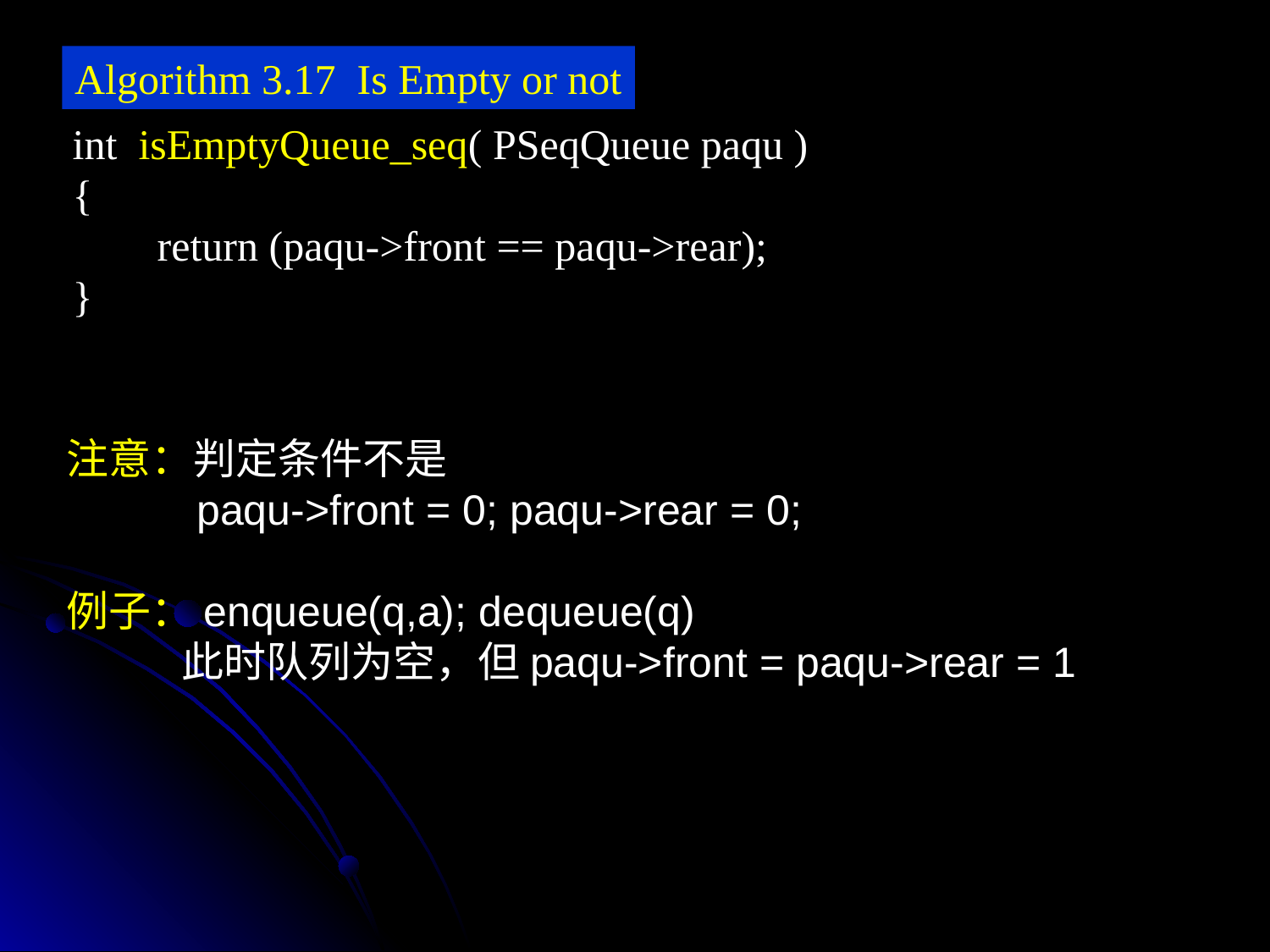

Algorithm 3.17  Is Empty or not
int  isEmptyQueue_seq( PSeqQueue paqu )
{
        return (paqu->front == paqu->rear);
}
注意：判定条件不是
           paqu->front = 0; paqu->rear = 0;

例子：enqueue(q,a); dequeue(q)
           此时队列为空，但paqu->front = paqu->rear = 1